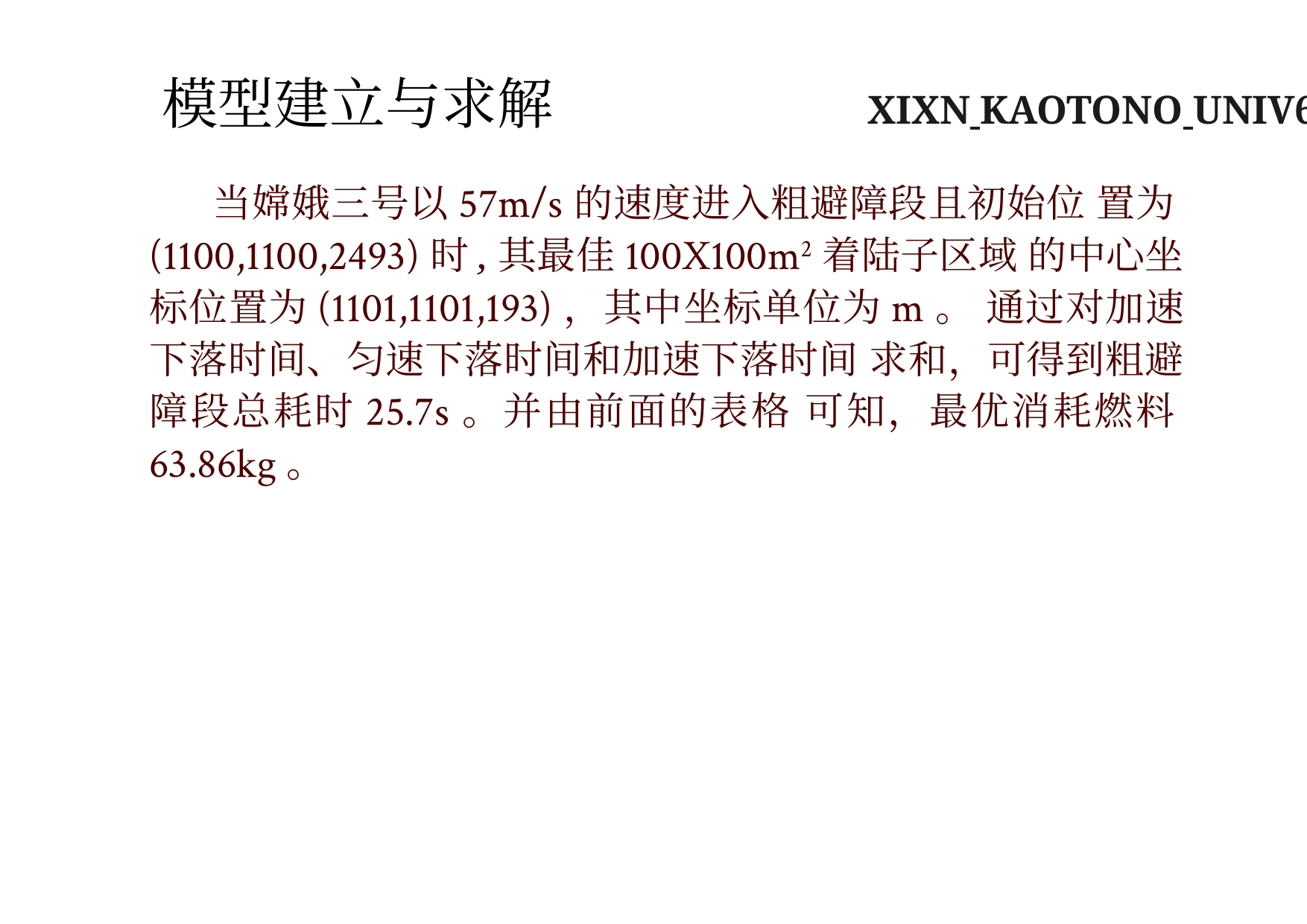

模型建立与求解                     XIXN KAOTONO UNIV6RSI^<
当嫦娥三号以57m/s的速度进入粗避障段且初始位 置为(1100,1100,2493)时,其最佳100X100m2着陆子区域 的中心坐标位置为(1101,1101,193)，其中坐标单位为m。 通过对加速下落时间、匀速下落时间和加速下落时间 求和，可得到粗避障段总耗时25.7s。并由前面的表格 可知，最优消耗燃料63.86kg。